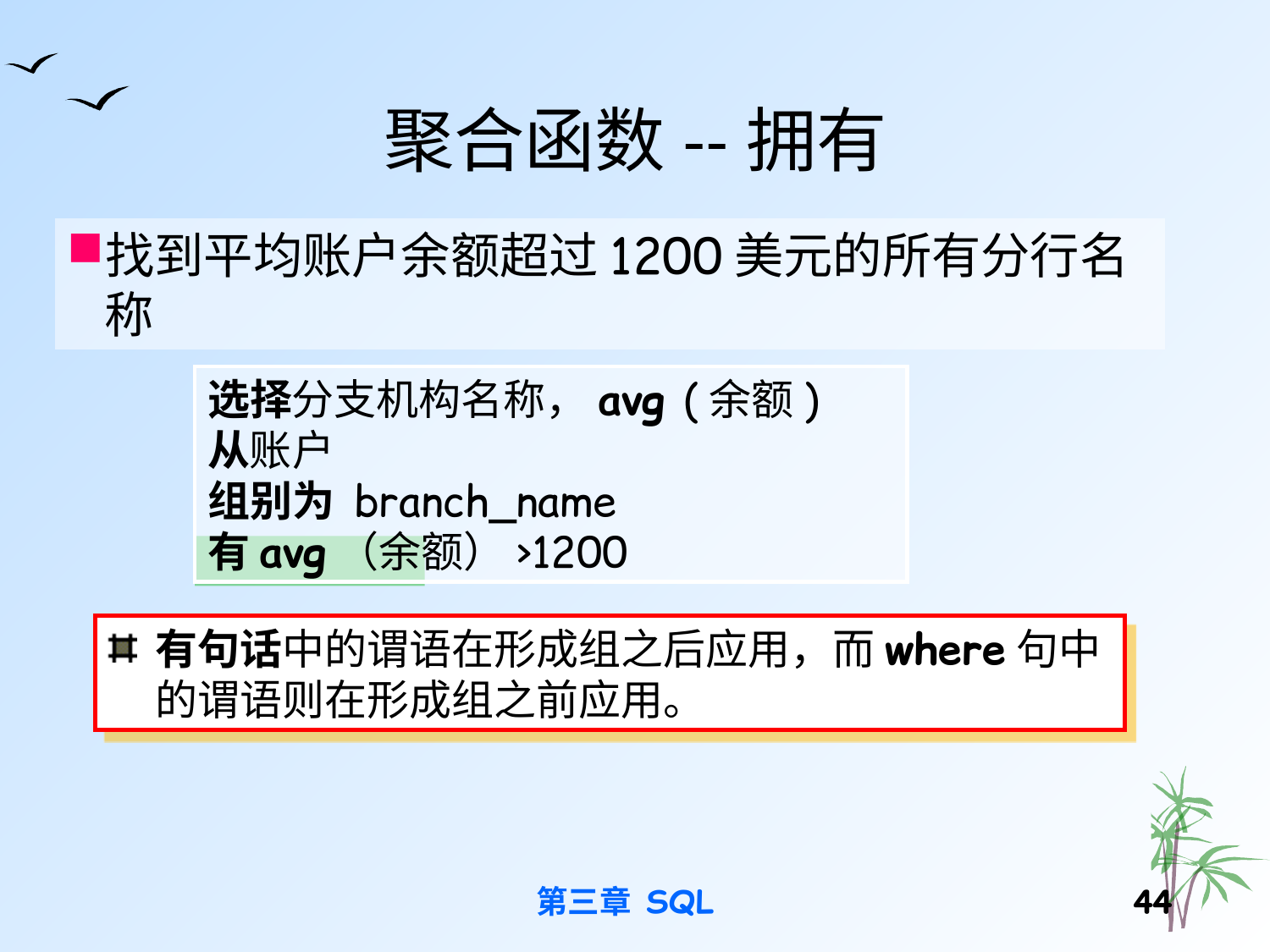

# 聚合函数--拥有
找到平均账户余额超过1200美元的所有分行名称
选择分支机构名称，avg (余额)
从账户
组别为 branch_name
有avg（余额）>1200

有句话中的谓语在形成组之后应用，而where句中的谓语则在形成组之前应用。
第三章 SQL
44